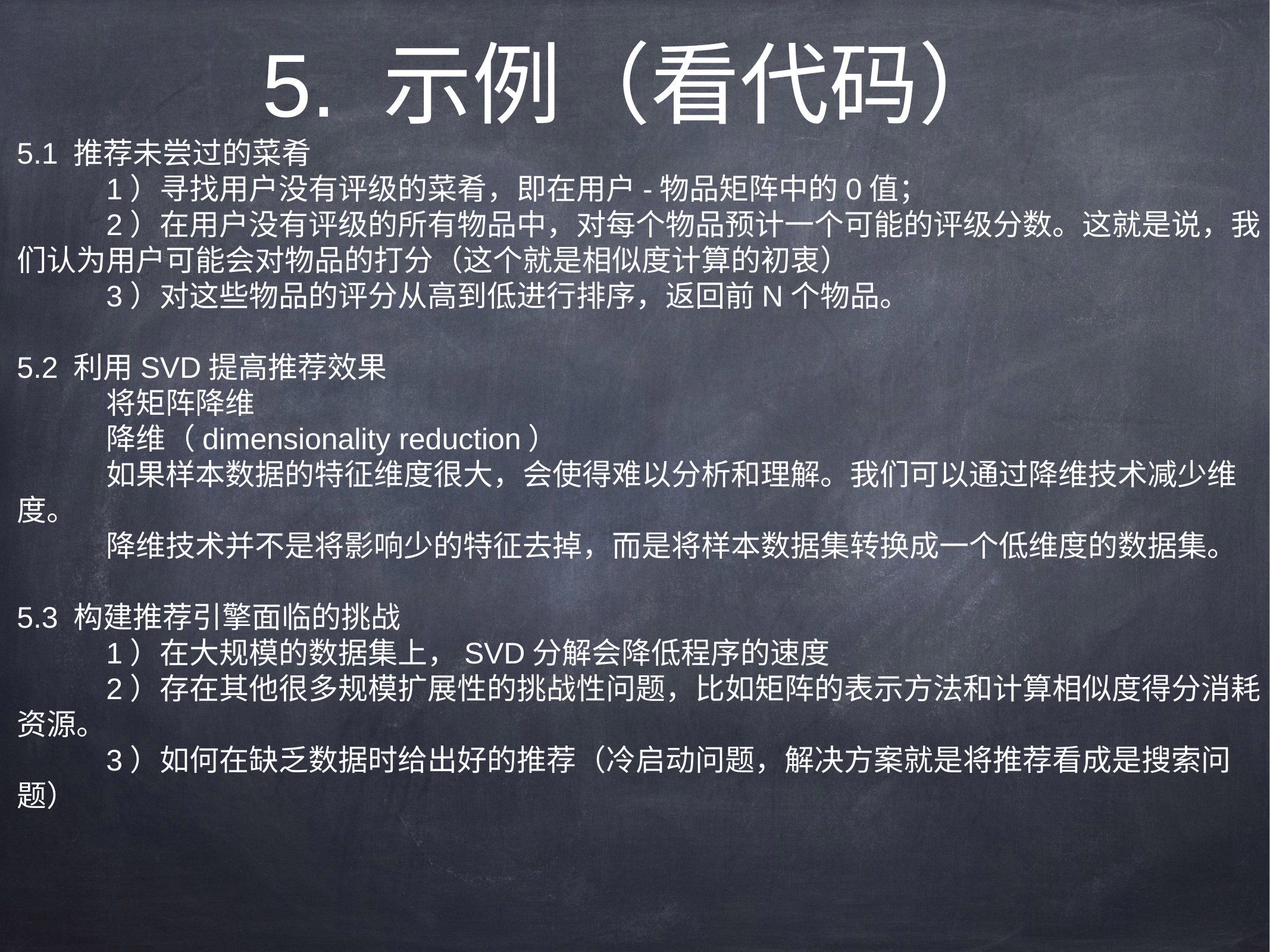

# 5. 示例（看代码）
5.1 推荐未尝过的菜肴
	1）寻找用户没有评级的菜肴，即在用户-物品矩阵中的0值；
	2）在用户没有评级的所有物品中，对每个物品预计一个可能的评级分数。这就是说，我们认为用户可能会对物品的打分（这个就是相似度计算的初衷）
	3）对这些物品的评分从高到低进行排序，返回前N个物品。

5.2 利用SVD提高推荐效果
	将矩阵降维
	降维（dimensionality reduction）
	如果样本数据的特征维度很大，会使得难以分析和理解。我们可以通过降维技术减少维度。
	降维技术并不是将影响少的特征去掉，而是将样本数据集转换成一个低维度的数据集。

5.3 构建推荐引擎面临的挑战
	1）在大规模的数据集上，SVD分解会降低程序的速度
	2）存在其他很多规模扩展性的挑战性问题，比如矩阵的表示方法和计算相似度得分消耗资源。
	3）如何在缺乏数据时给出好的推荐（冷启动问题，解决方案就是将推荐看成是搜索问题）